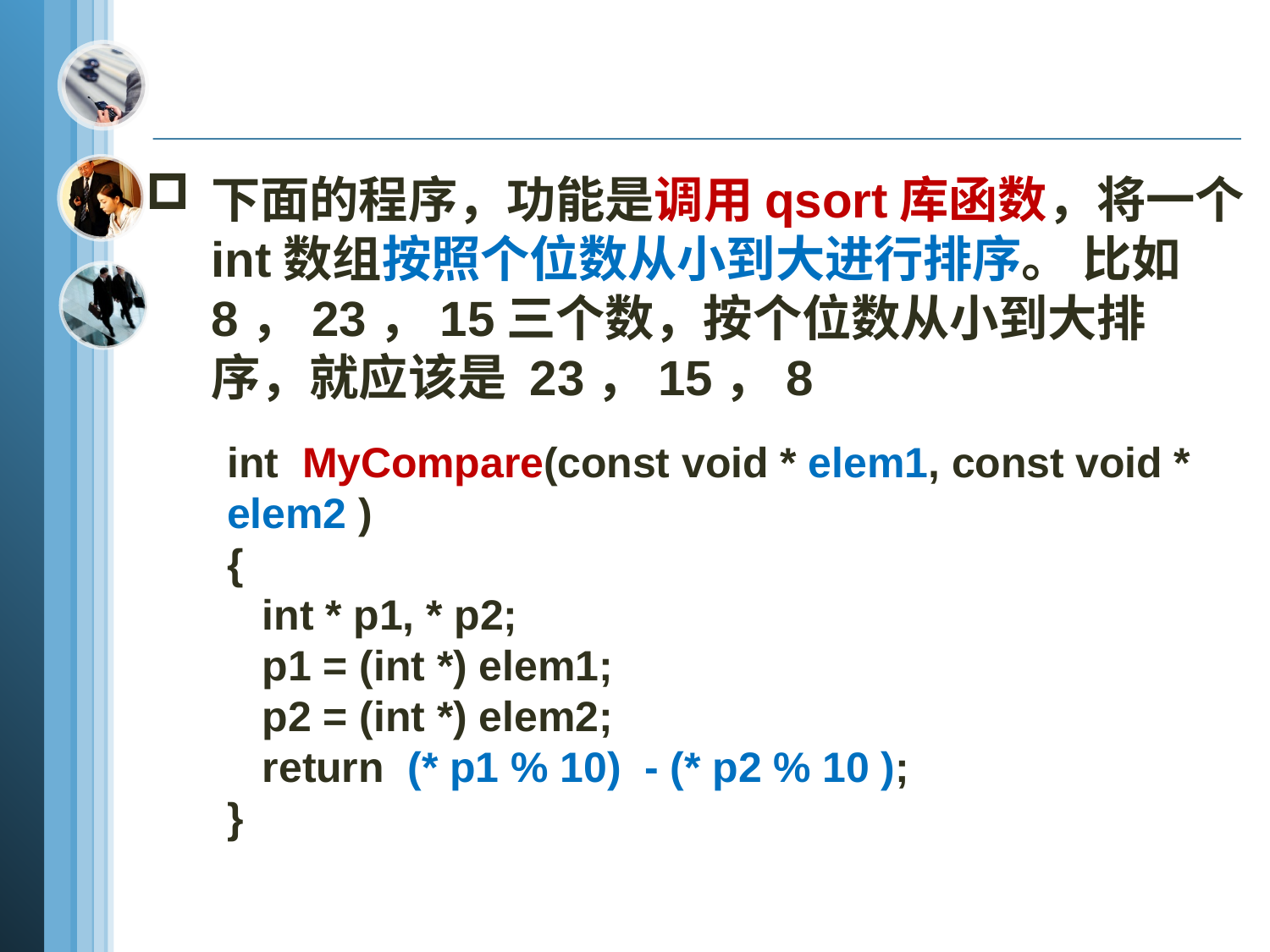

下面的程序，功能是调用qsort库函数，将一个 int数组按照个位数从小到大进行排序。 比如 8，23，15三个数，按个位数从小到大排序，就应该是 23，15，8
int  MyCompare(const void * elem1, const void * elem2 )
{
   int * p1, * p2;
   p1 = (int *) elem1;
   p2 = (int *) elem2;
   return  (* p1 % 10)  - (* p2 % 10 );
}